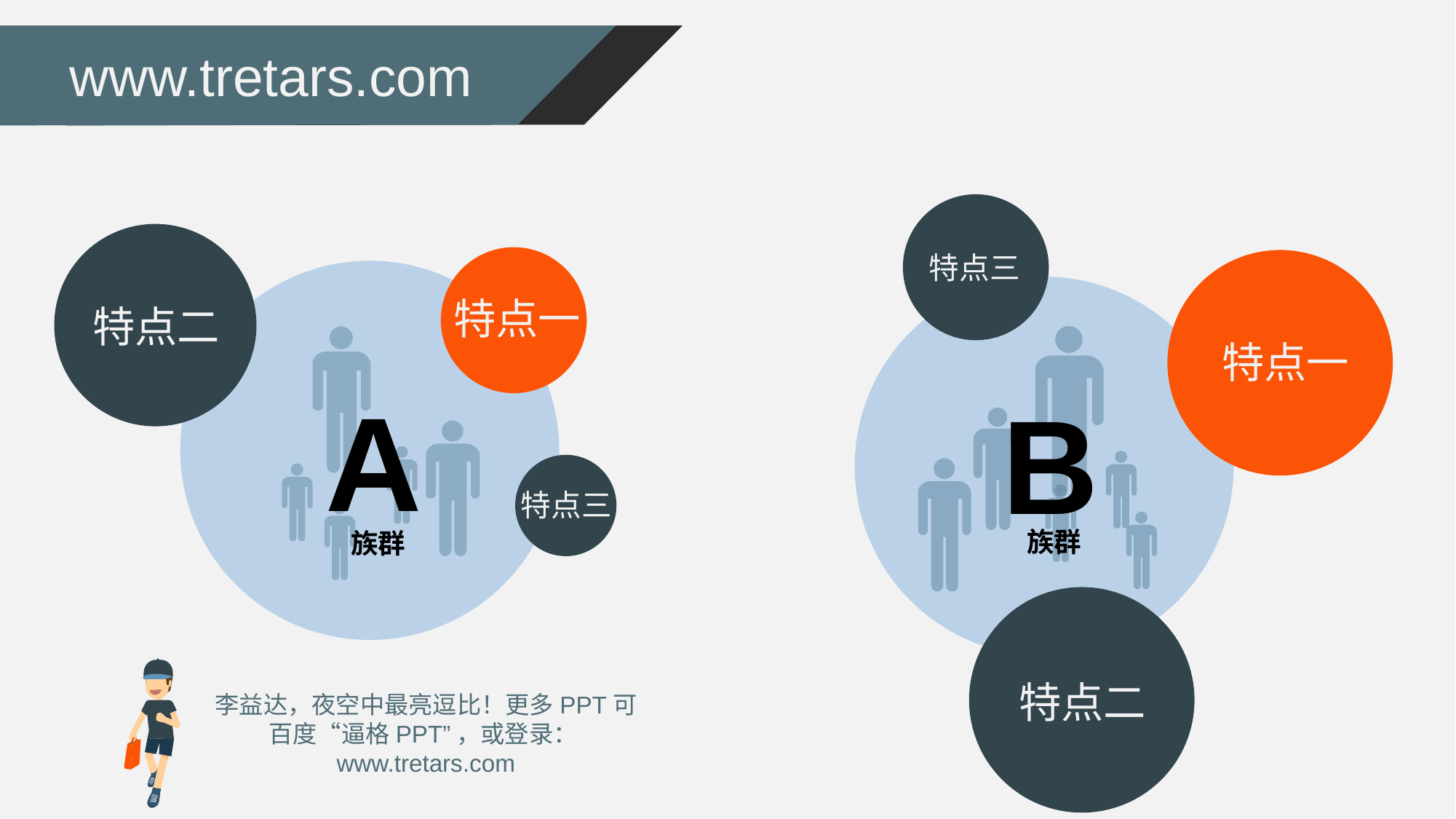

www.tretars.com

特点三

特点一
特点二

特点一
A
B

特点三

族群
族群

特点二
李益达，夜空中最亮逗比！更多PPT可百度“逼格PPT”，或登录：www.tretars.com